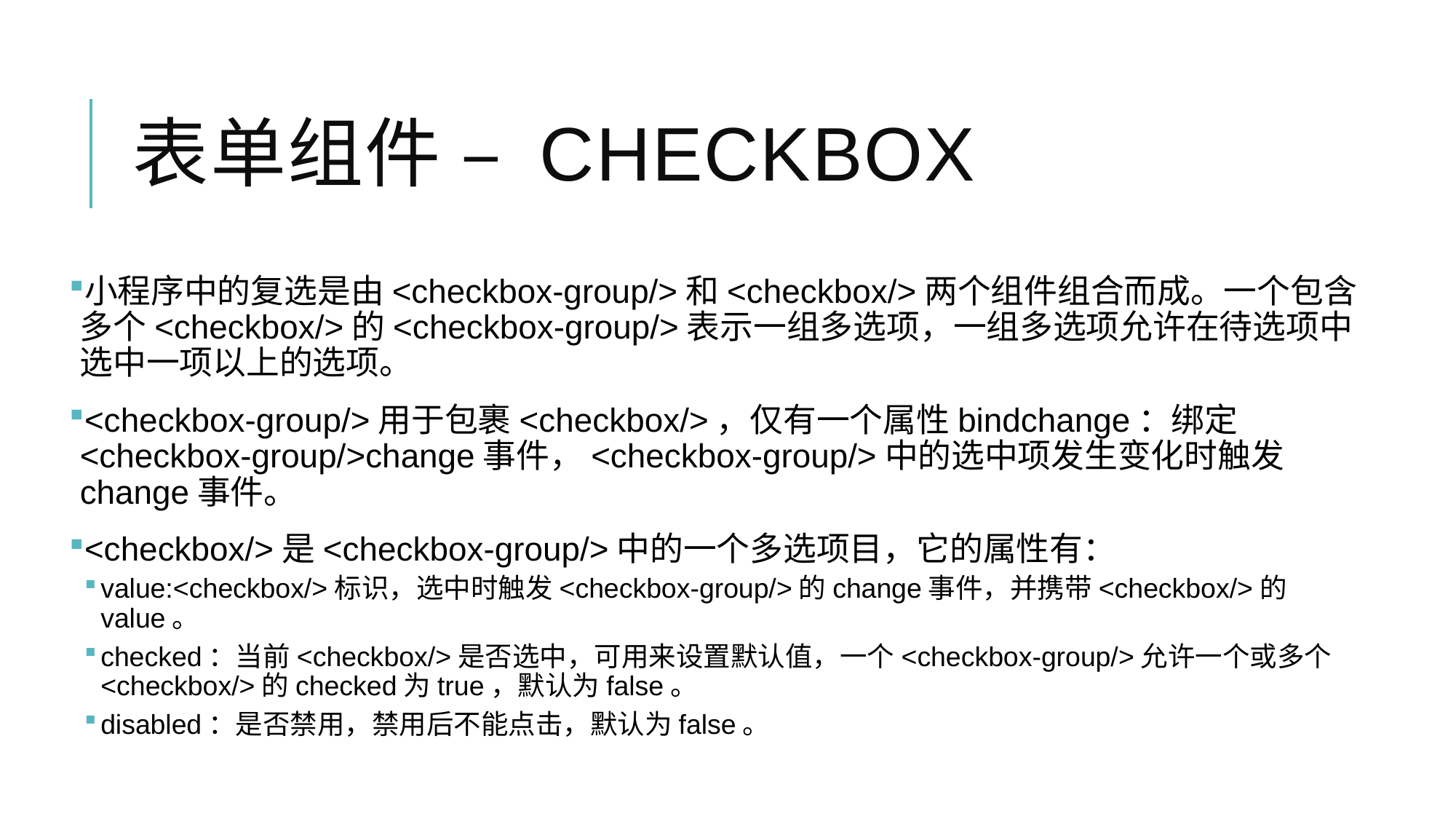

# 表单组件 – CheckBox
小程序中的复选是由<checkbox-group/>和<checkbox/>两个组件组合而成。一个包含多个<checkbox/>的<checkbox-group/>表示一组多选项，一组多选项允许在待选项中选中一项以上的选项。
<checkbox-group/>用于包裹<checkbox/>，仅有一个属性bindchange：绑定<checkbox-group/>change事件，<checkbox-group/>中的选中项发生变化时触发change事件。
<checkbox/>是<checkbox-group/>中的一个多选项目，它的属性有：
value:<checkbox/>标识，选中时触发<checkbox-group/>的change事件，并携带<checkbox/>的value。
checked：当前<checkbox/>是否选中，可用来设置默认值，一个<checkbox-group/>允许一个或多个<checkbox/>的checked为true，默认为false。
disabled：是否禁用，禁用后不能点击，默认为false。